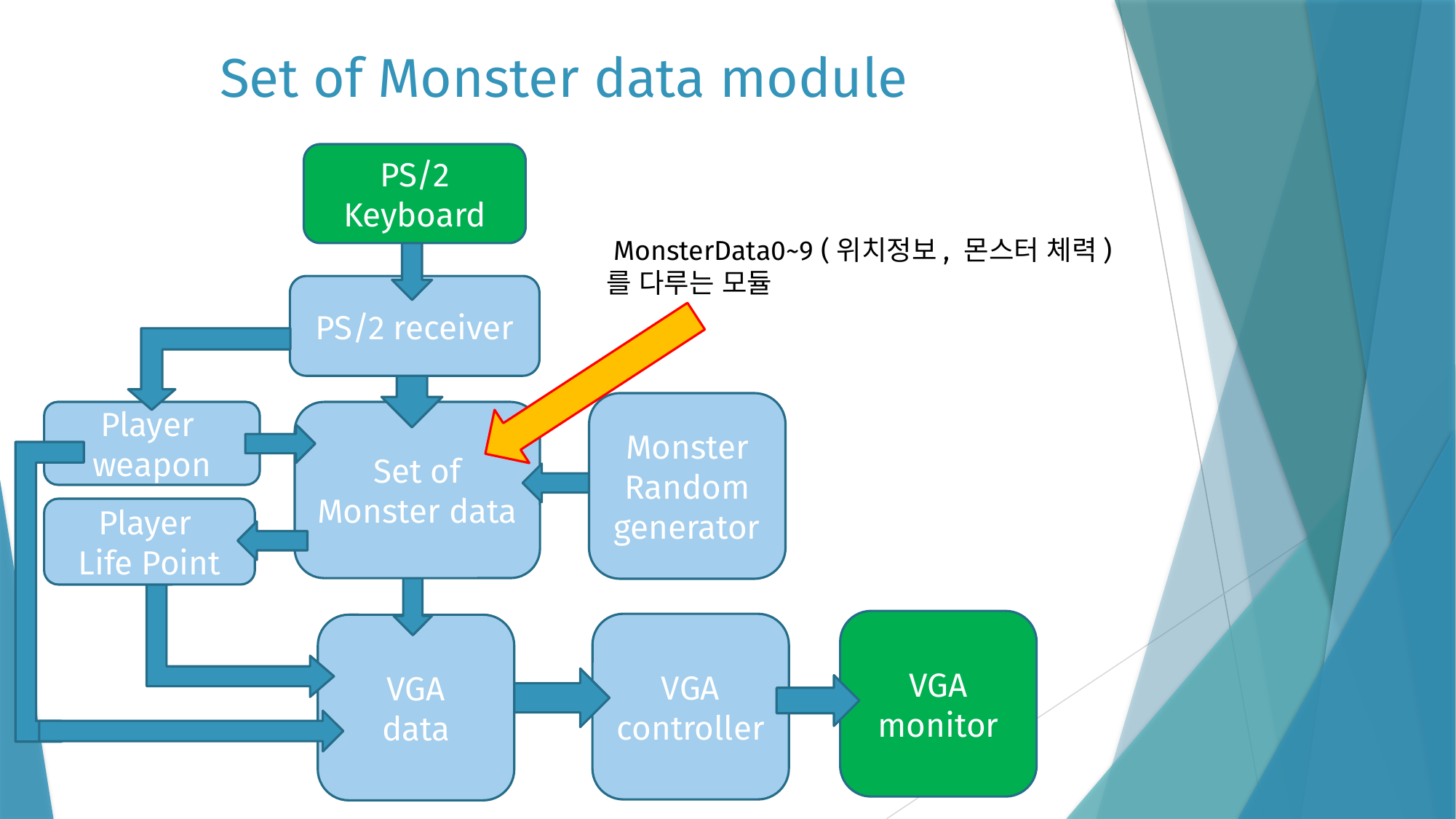

# Set of Monster data module
PS/2
Keyboard

PS/2 receiver

Monster
Random generator
Player
weapon
Set of
Monster data

Player
Life Point

VGA monitor
VGA controller
VGA
data

 MonsterData0~9 (위치정보, 몬스터 체력)를 다루는 모듈